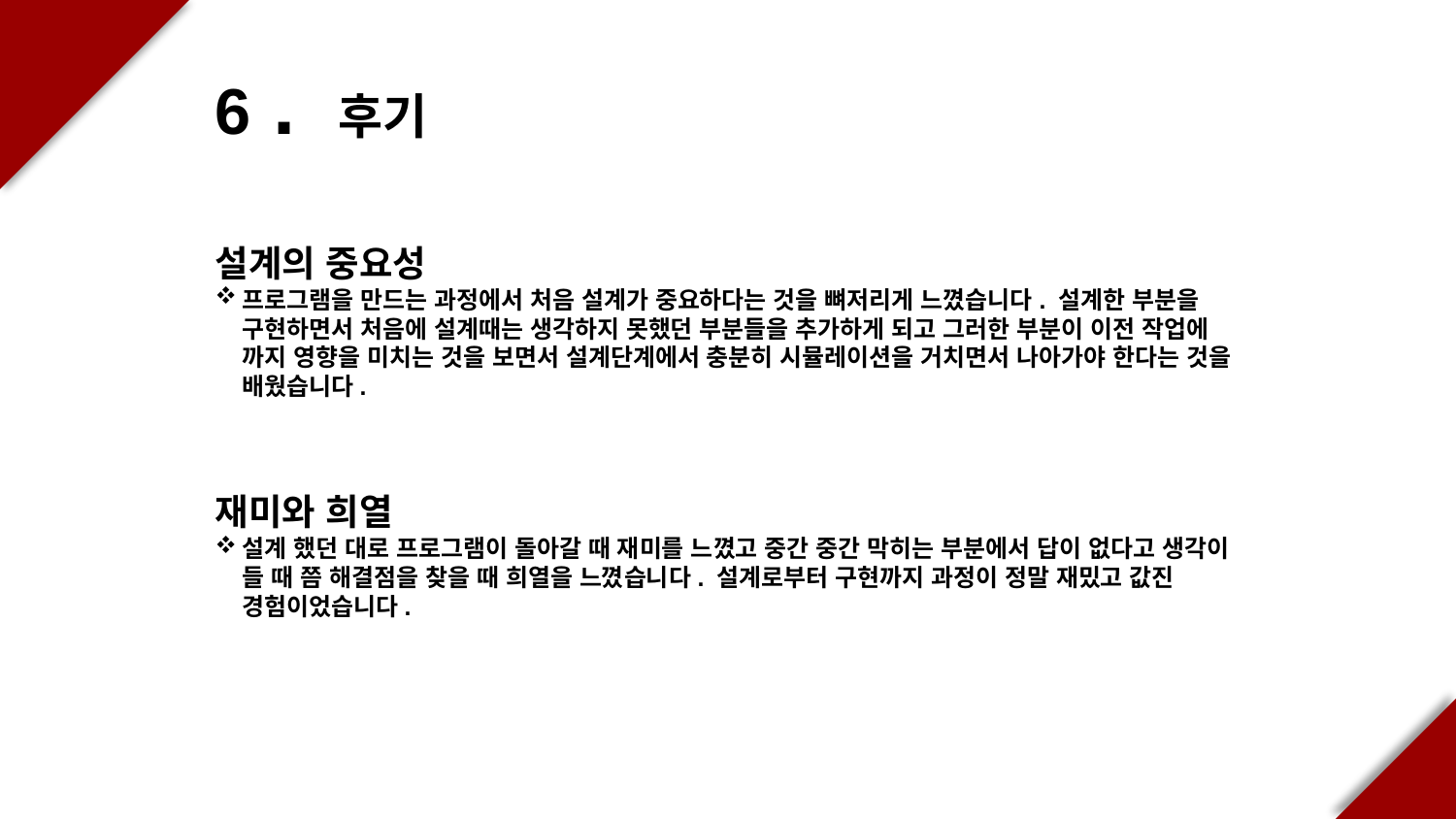

6 . 후기
설계의 중요성
프로그램을 만드는 과정에서 처음 설계가 중요하다는 것을 뼈저리게 느꼈습니다. 설계한 부분을 구현하면서 처음에 설계때는 생각하지 못했던 부분들을 추가하게 되고 그러한 부분이 이전 작업에 까지 영향을 미치는 것을 보면서 설계단계에서 충분히 시뮬레이션을 거치면서 나아가야 한다는 것을 배웠습니다.
재미와 희열
설계 했던 대로 프로그램이 돌아갈 때 재미를 느꼈고 중간 중간 막히는 부분에서 답이 없다고 생각이 들 때 쯤 해결점을 찾을 때 희열을 느꼈습니다. 설계로부터 구현까지 과정이 정말 재밌고 값진 경험이었습니다.